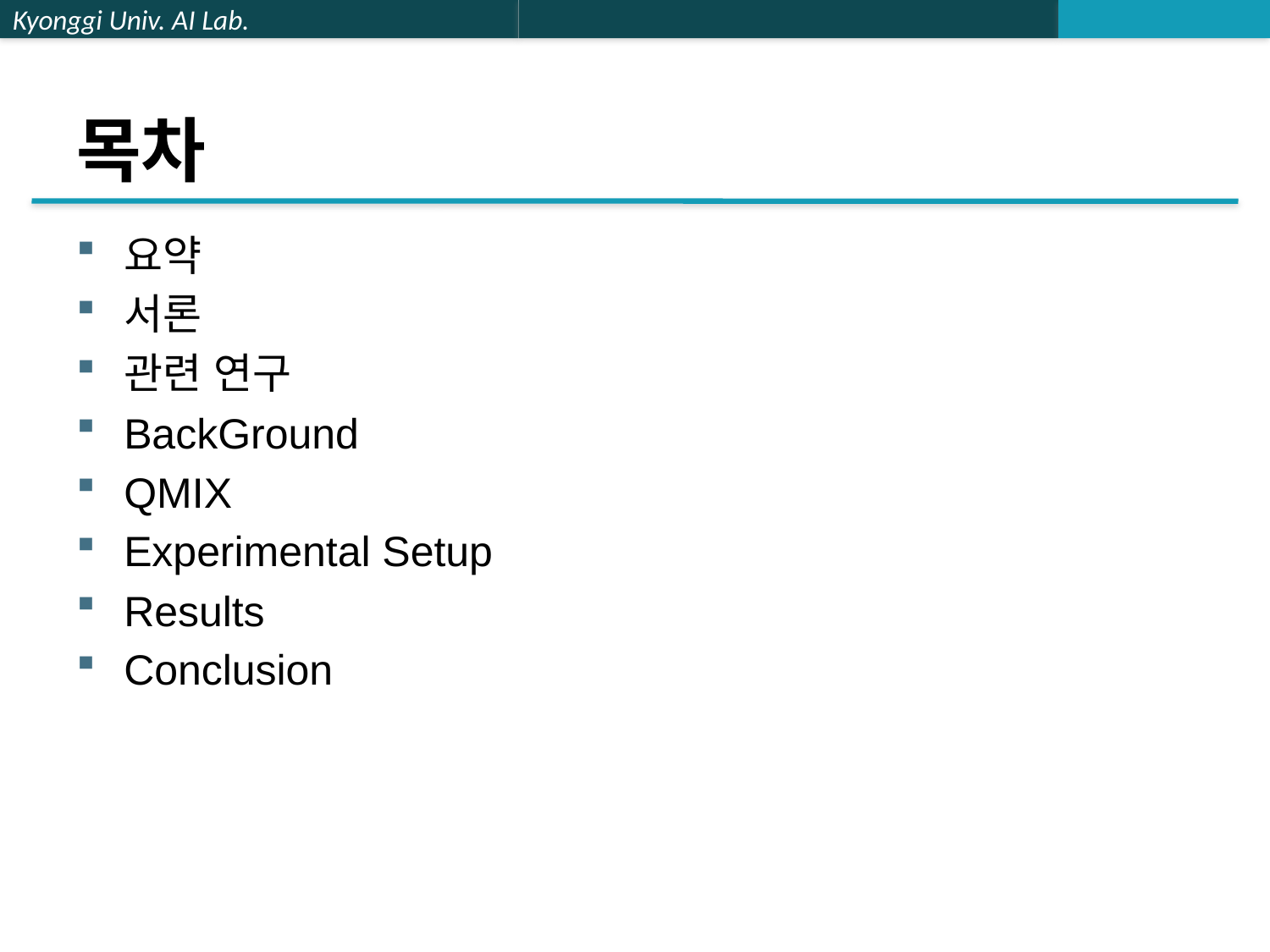

# 목차
요약
서론
관련 연구
BackGround
QMIX
Experimental Setup
Results
Conclusion